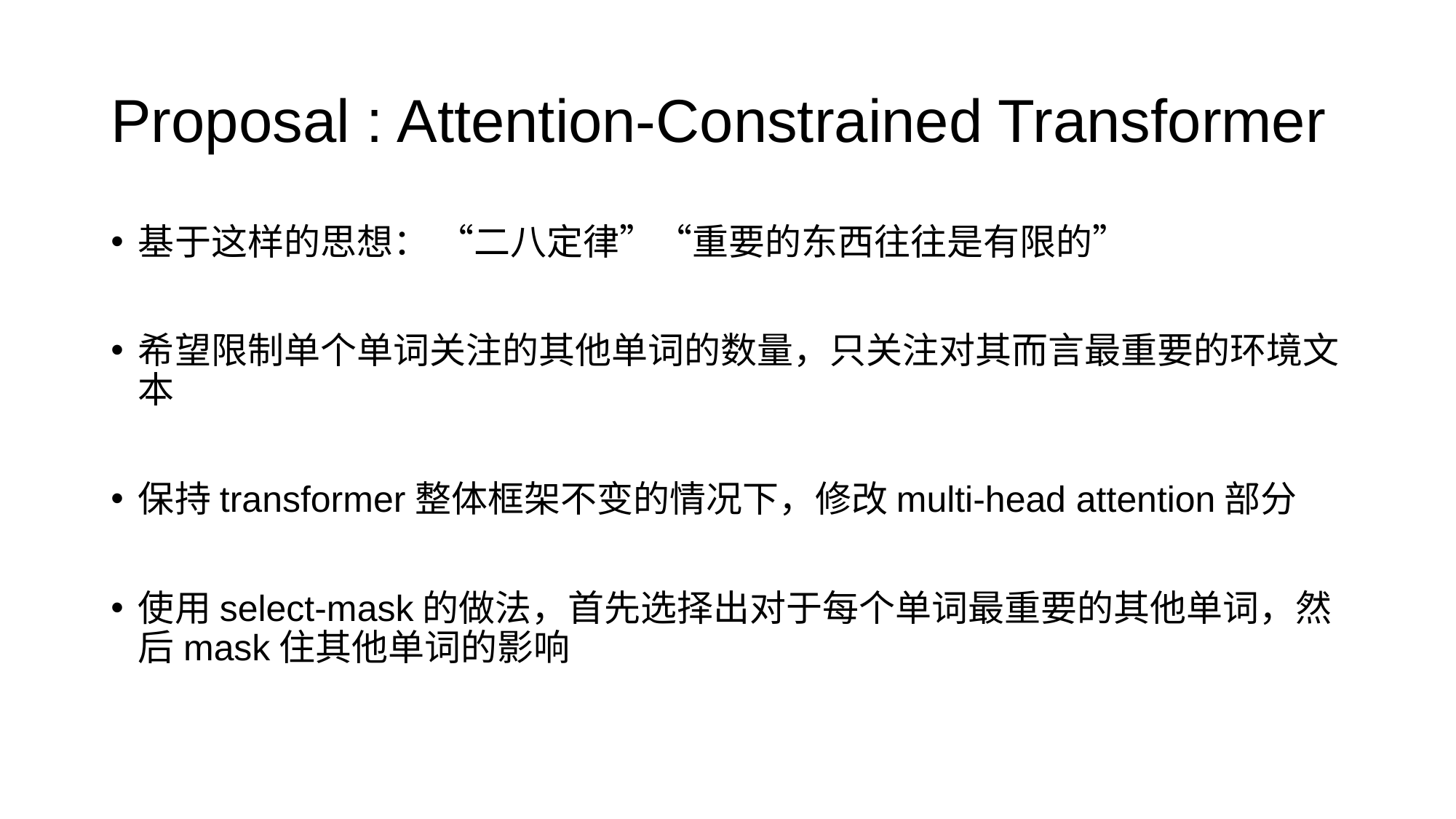

# Proposal : Attention-Constrained Transformer
基于这样的思想： “二八定律”“重要的东西往往是有限的”

希望限制单个单词关注的其他单词的数量，只关注对其而言最重要的环境文本

保持transformer整体框架不变的情况下，修改multi-head attention部分

使用select-mask的做法，首先选择出对于每个单词最重要的其他单词，然后mask住其他单词的影响